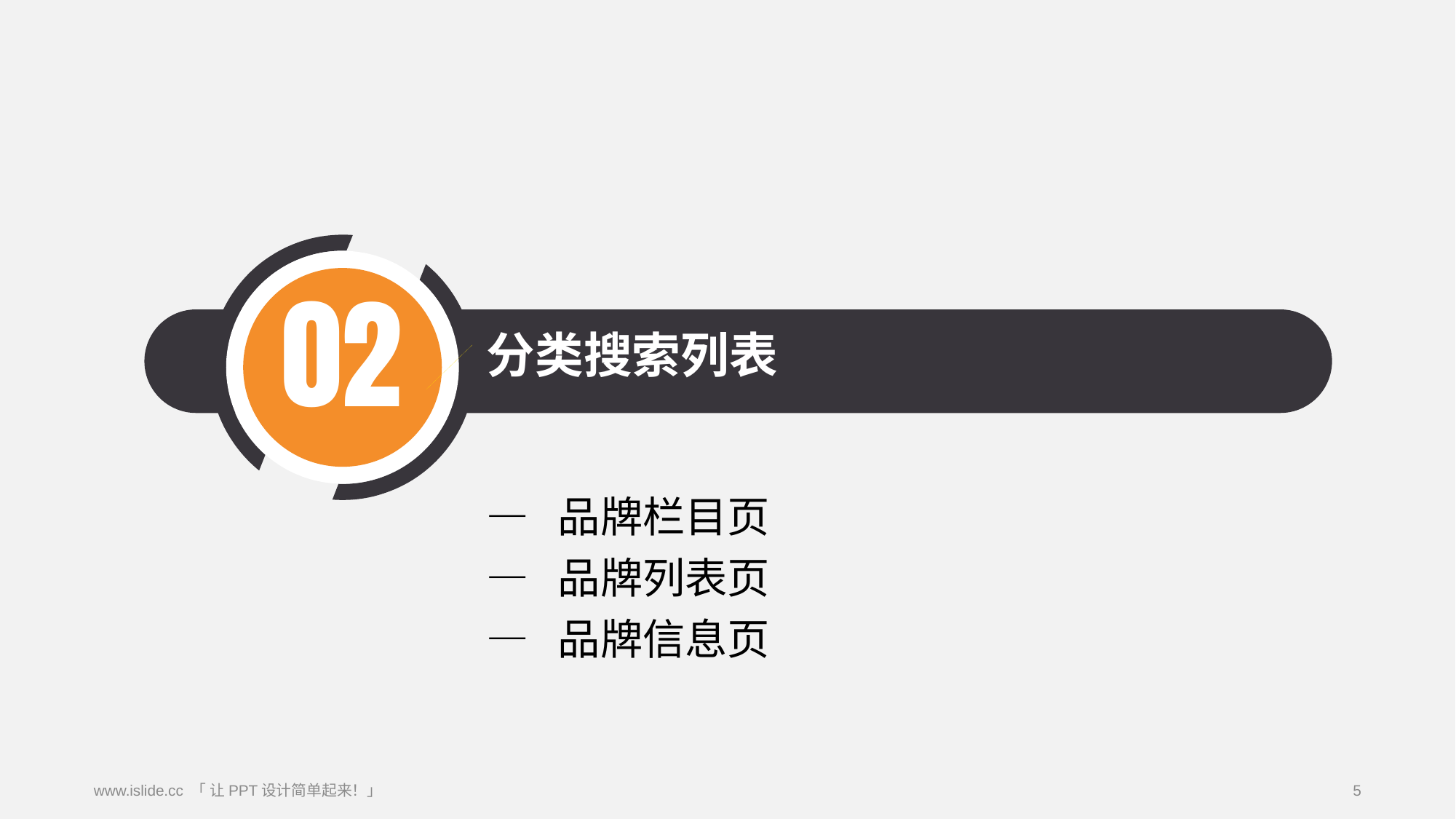

02
# 分类搜索列表

—  品牌栏目页
—  品牌列表页
—  品牌信息页
www.islide.cc 「 让PPT设计简单起来！」
5